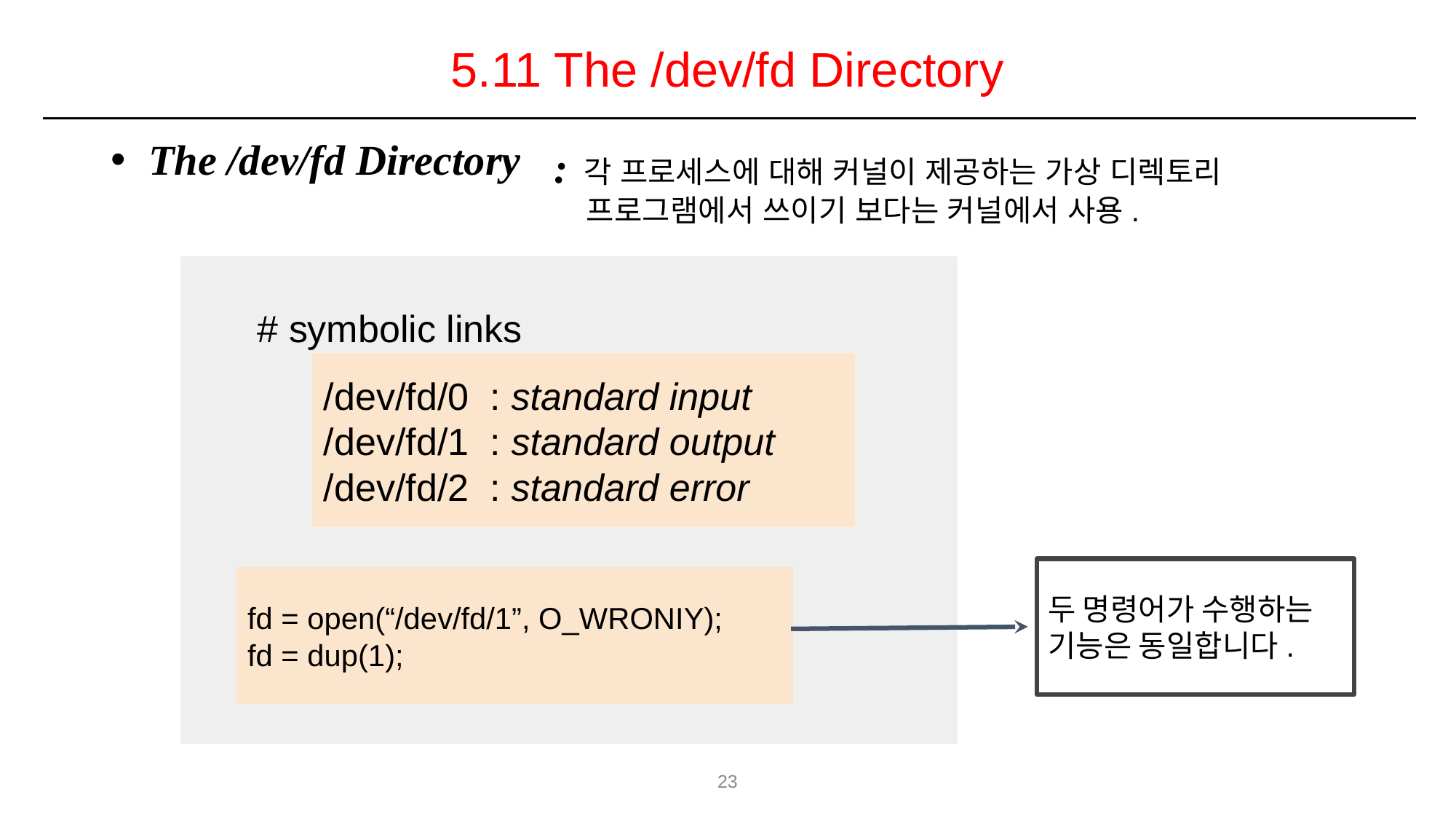

# 5.11 The /dev/fd Directory
 : 각 프로세스에 대해 커널이 제공하는 가상 디렉토리
    프로그램에서 쓰이기 보다는 커널에서 사용.
 The /dev/fd Directory

# symbolic links
/dev/fd/0  : standard input
/dev/fd/1  : standard output
/dev/fd/2  : standard error
두 명령어가 수행하는
기능은 동일합니다.
fd = open(“/dev/fd/1”, O_WRONIY);
fd = dup(1);
23